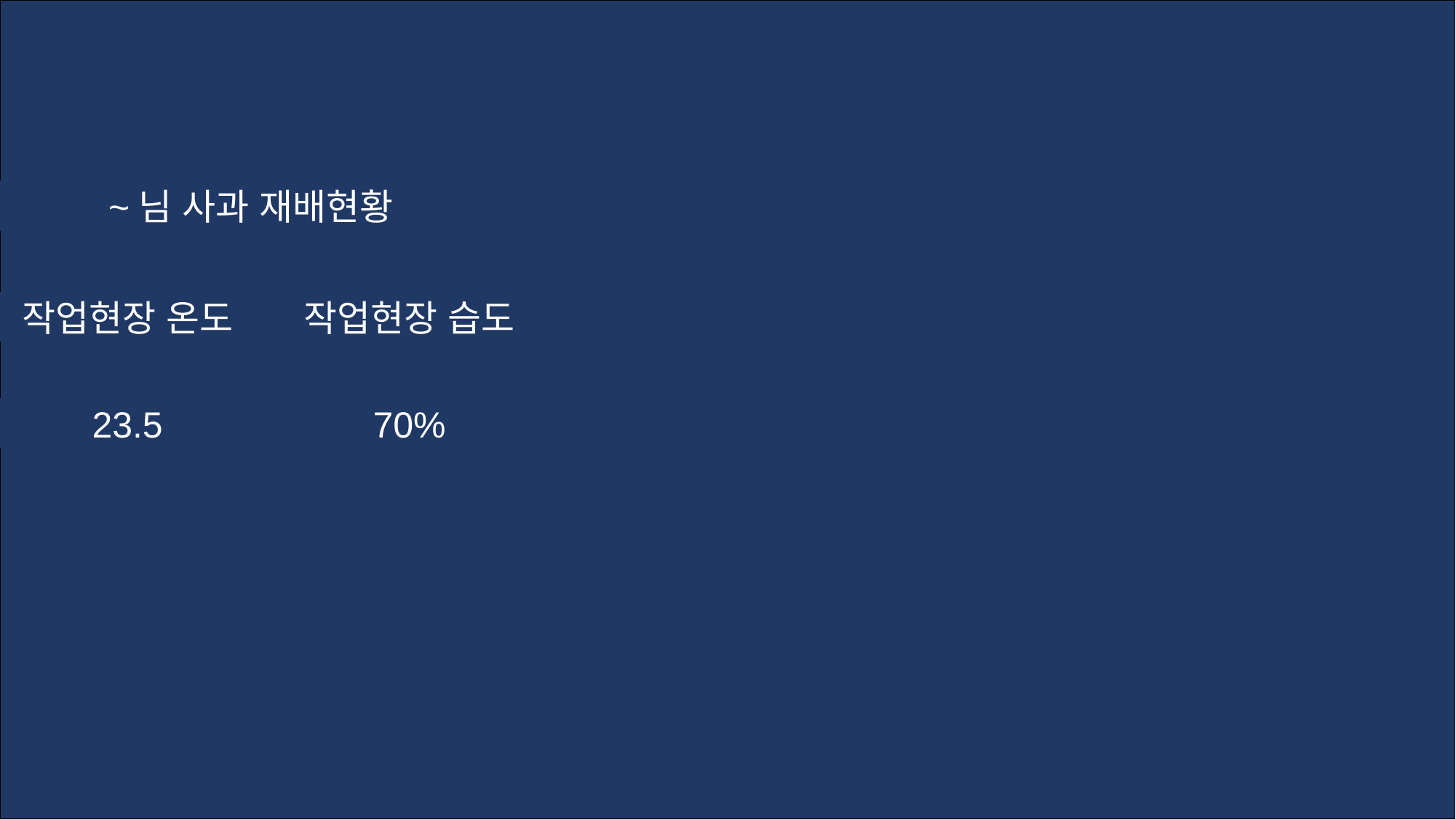

~님 사과 재배현황
작업현장 온도
작업현장 습도
23.5
70%